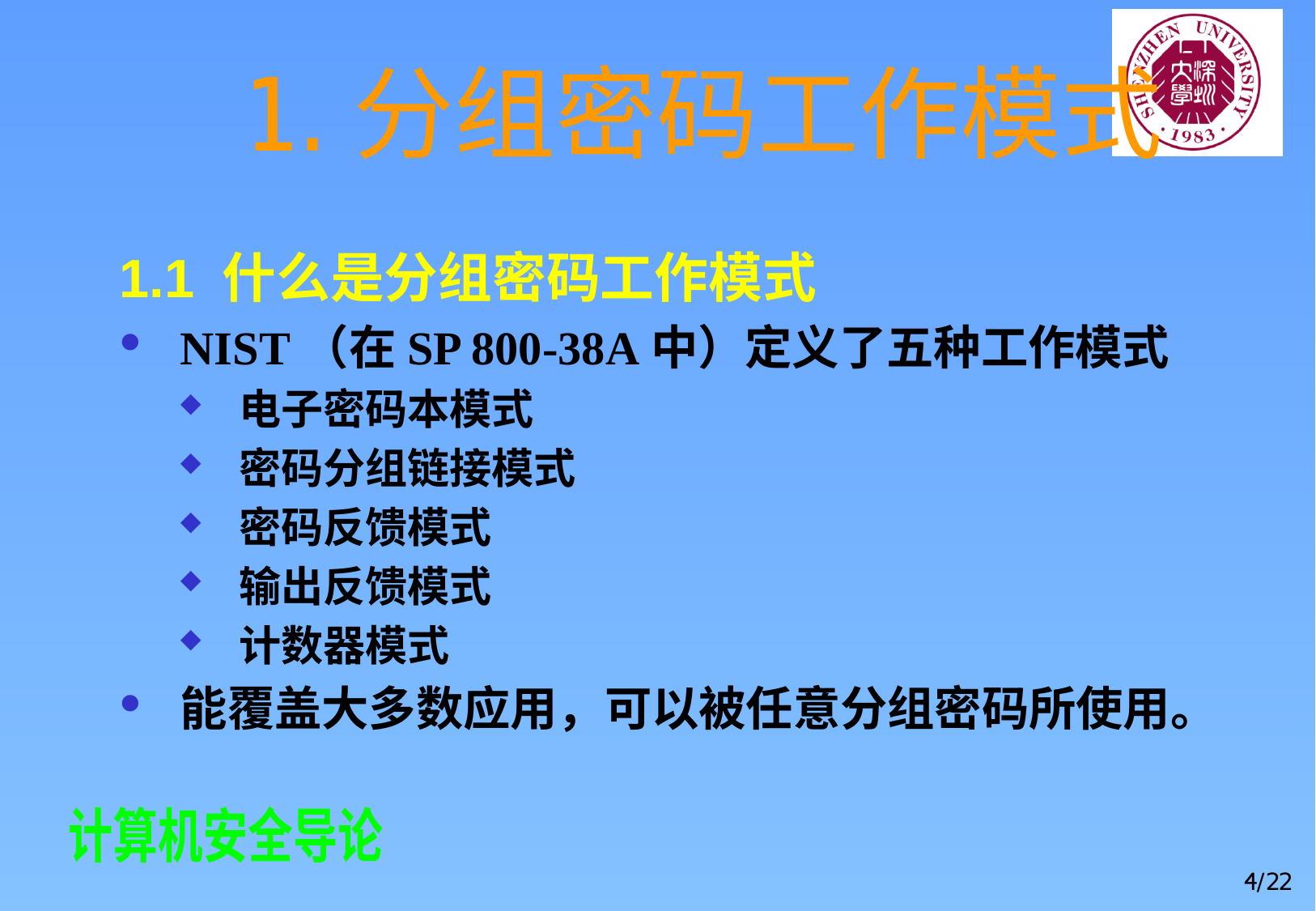

# 1.分组密码工作模式
1.1 什么是分组密码工作模式
NIST（在SP 800-38A中）定义了五种工作模式
电子密码本模式
密码分组链接模式
密码反馈模式
输出反馈模式
计数器模式
能覆盖大多数应用，可以被任意分组密码所使用。
4/22